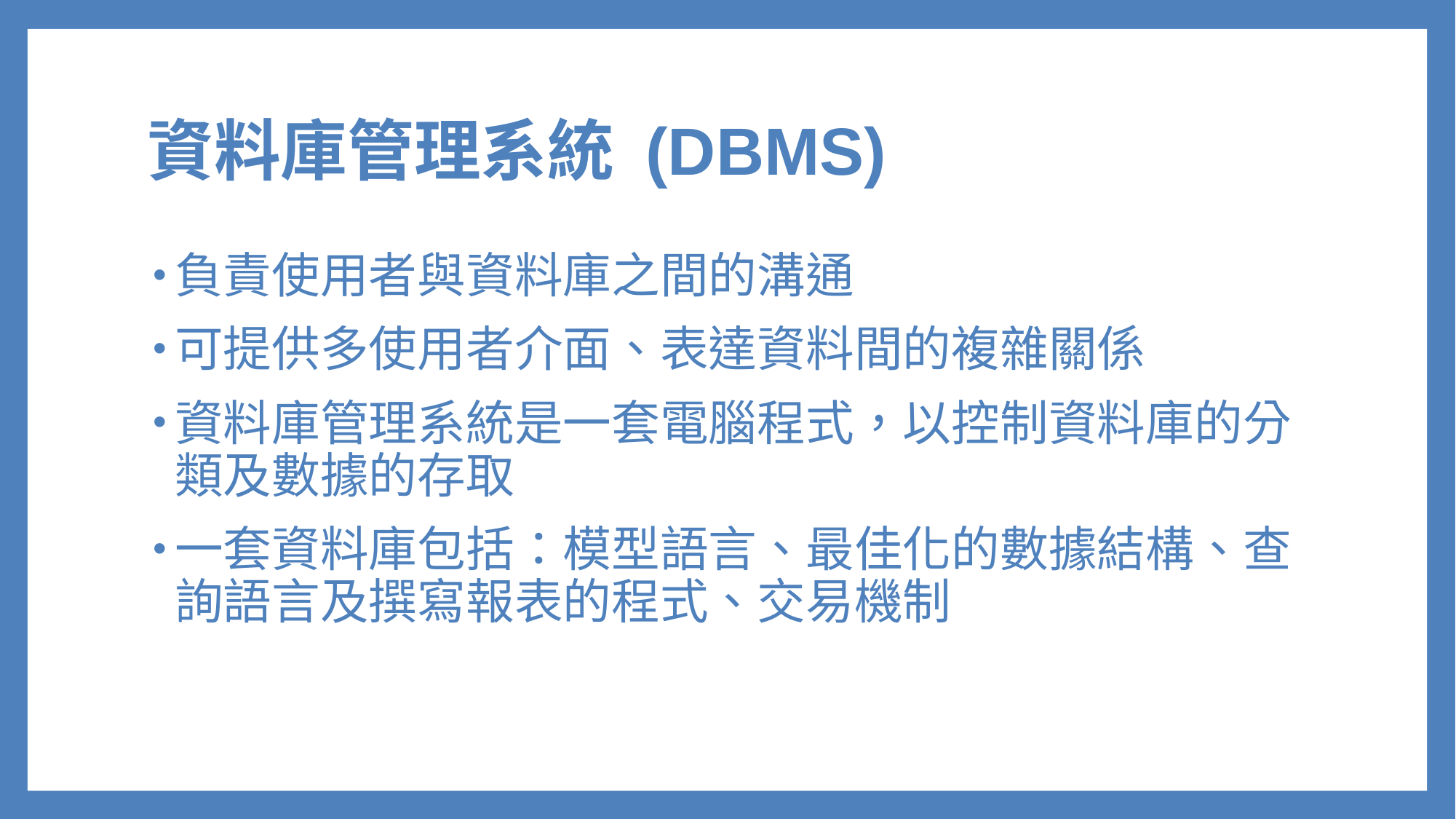

# 資料庫管理系統 (DBMS)
負責使用者與資料庫之間的溝通
可提供多使用者介面、表達資料間的複雜關係
資料庫管理系統是一套電腦程式，以控制資料庫的分類及數據的存取
一套資料庫包括：模型語言、最佳化的數據結構、查詢語言及撰寫報表的程式、交易機制